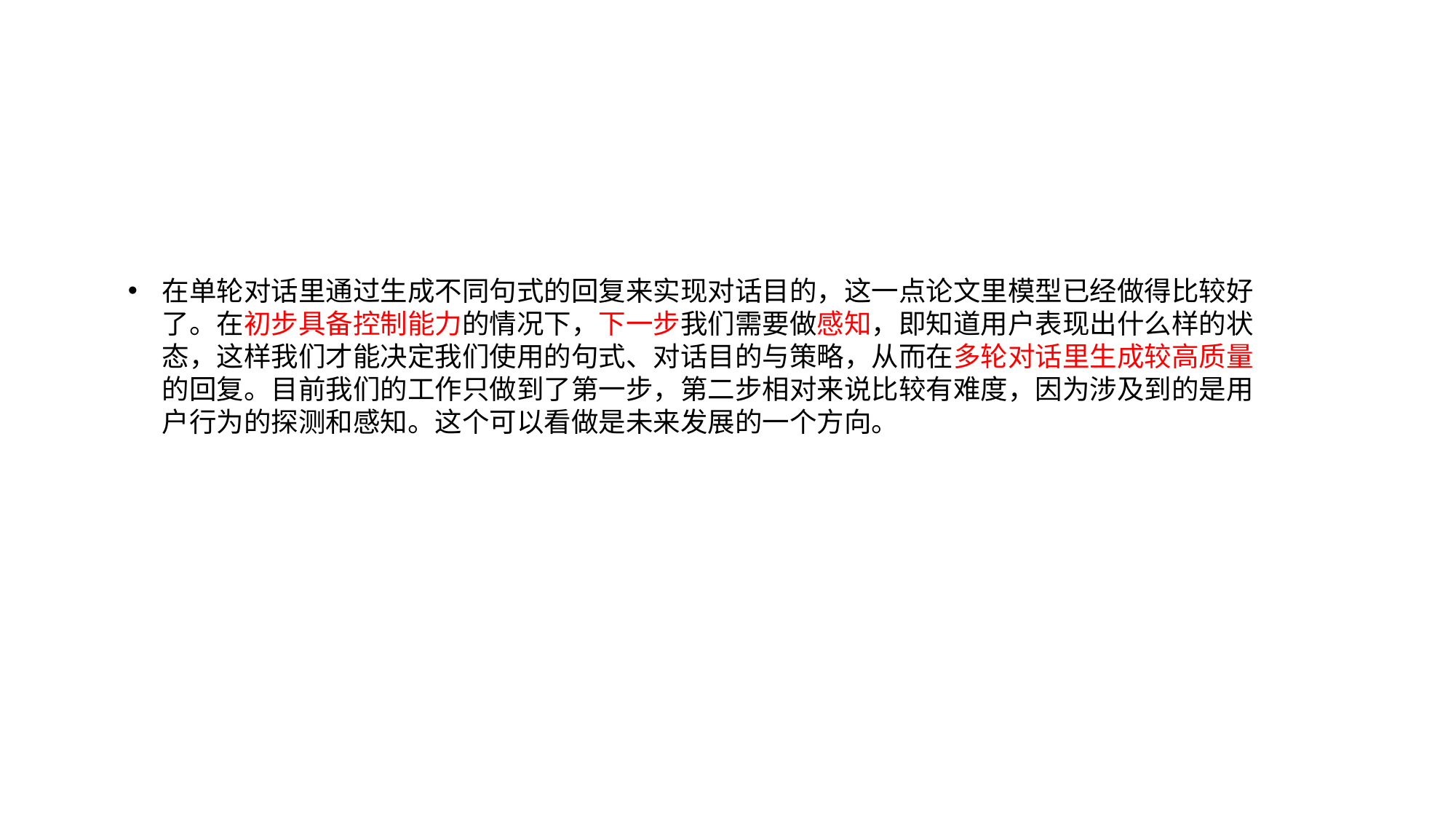

在单轮对话里通过生成不同句式的回复来实现对话目的，这一点论文里模型已经做得比较好了。在初步具备控制能力的情况下，下一步我们需要做感知，即知道用户表现出什么样的状态，这样我们才能决定我们使用的句式、对话目的与策略，从而在多轮对话里生成较高质量的回复。目前我们的工作只做到了第一步，第二步相对来说比较有难度，因为涉及到的是用户行为的探测和感知。这个可以看做是未来发展的一个方向。